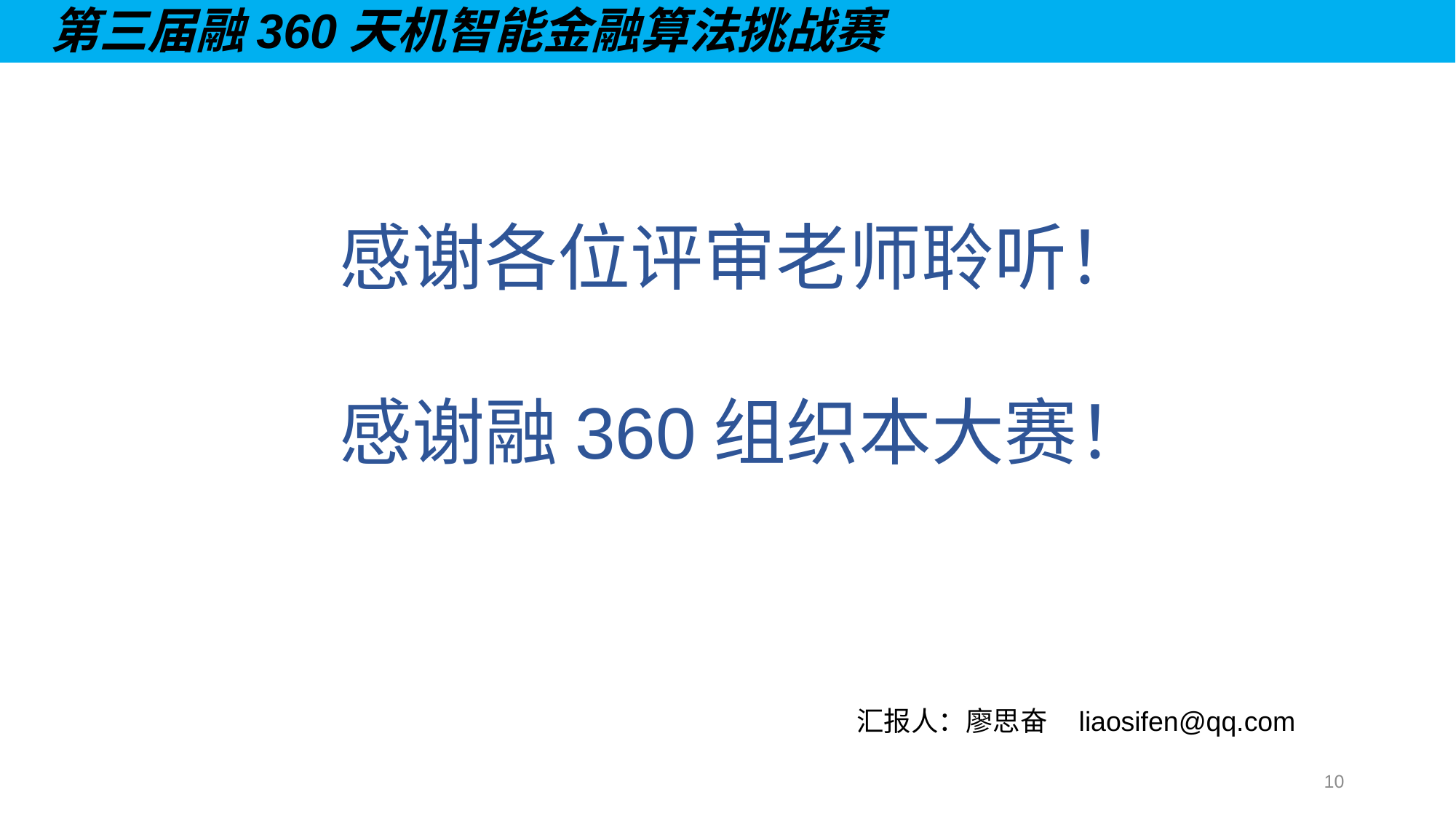

第三届融360天机智能金融算法挑战赛
感谢各位评审老师聆听！

感谢融360组织本大赛！

汇报人：廖思奋    liaosifen@qq.com
10